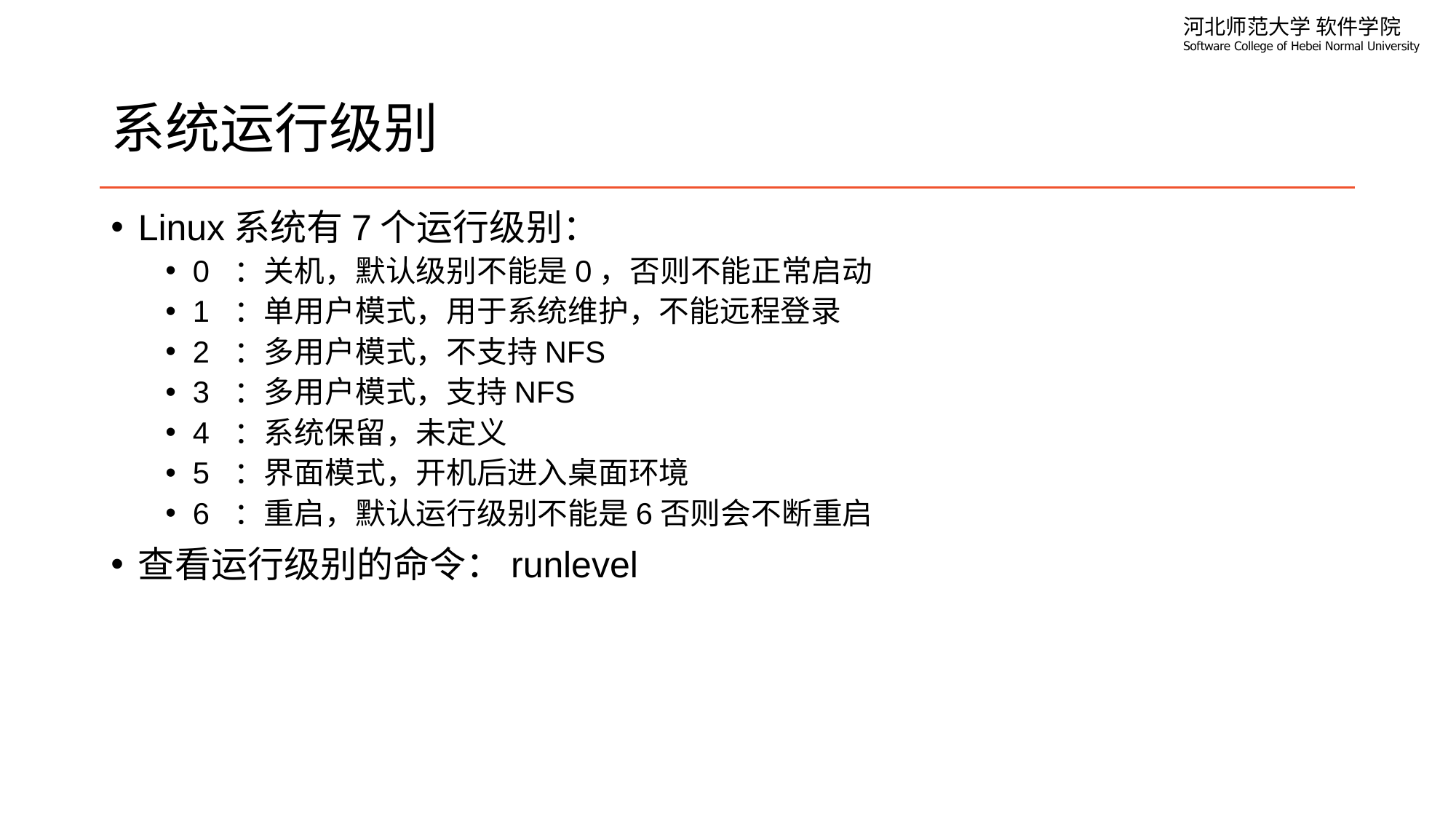

# 系统运行级别
Linux系统有7个运行级别：
0  ：关机，默认级别不能是0，否则不能正常启动
1  ：单用户模式，用于系统维护，不能远程登录
2  ：多用户模式，不支持NFS
3  ：多用户模式，支持NFS
4  ：系统保留，未定义
5  ：界面模式，开机后进入桌面环境
6  ：重启，默认运行级别不能是6否则会不断重启
查看运行级别的命令：runlevel